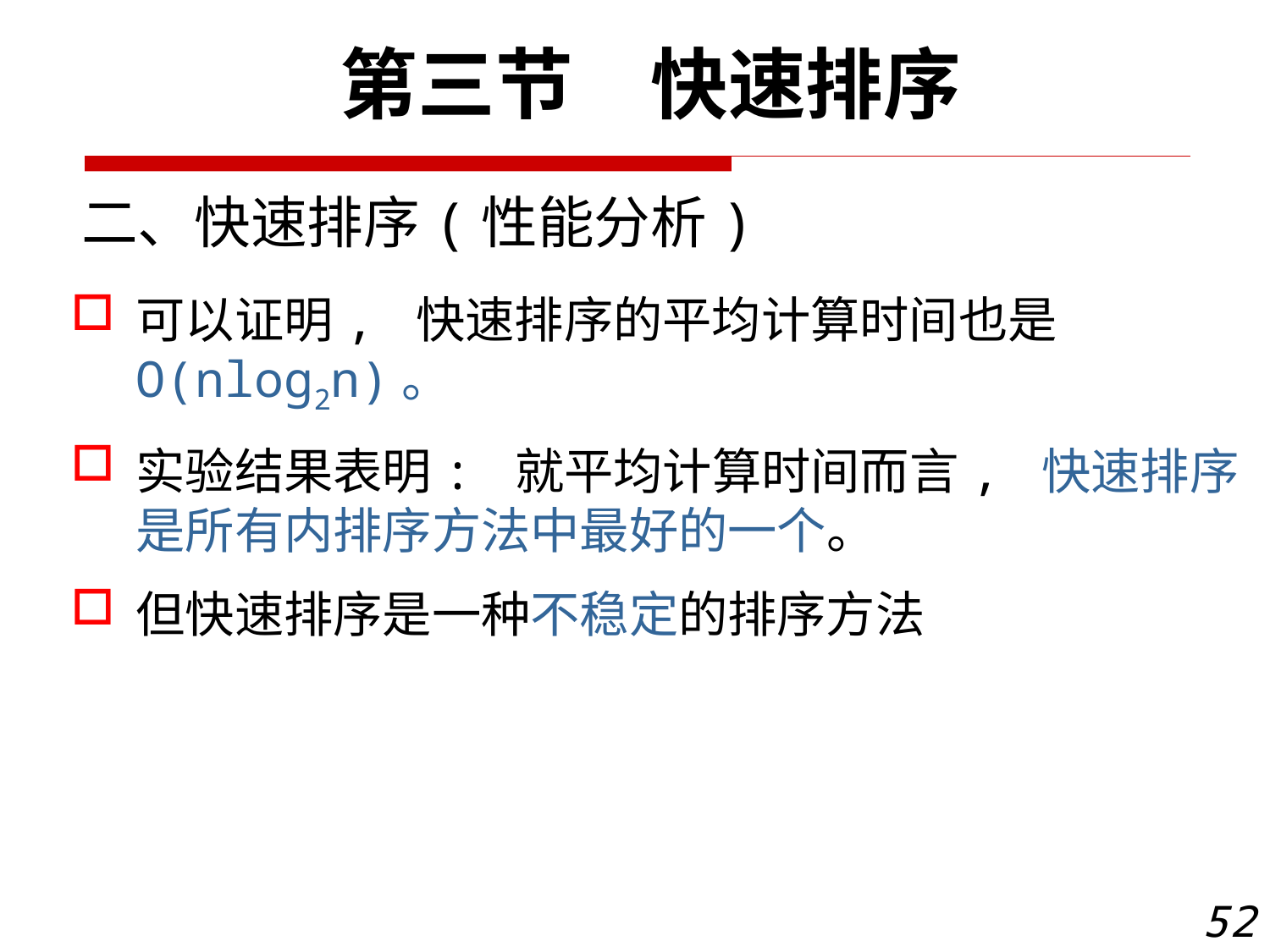

第三节　快速排序
二、快速排序(性能分析)
可以证明, 快速排序的平均计算时间也是O(nlog2n)。
实验结果表明: 就平均计算时间而言, 快速排序是所有内排序方法中最好的一个。
但快速排序是一种不稳定的排序方法
52